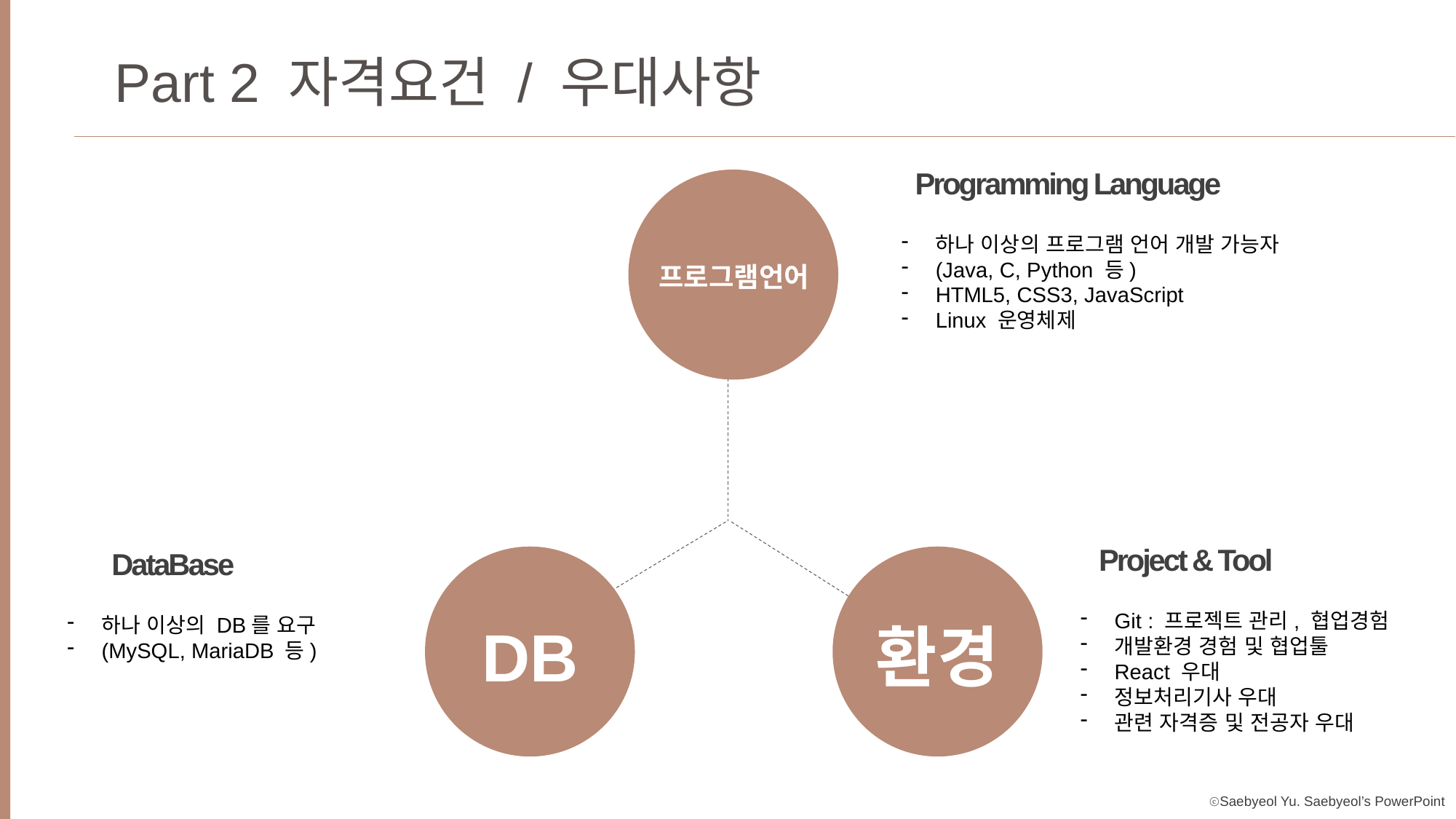

Part 2 자격요건 / 우대사항

Programming Language
하나 이상의 프로그램 언어 개발 가능자
(Java, C, Python 등)
HTML5, CSS3, JavaScript
Linux 운영체제

프로그램언어
Project & Tool
Git : 프로젝트 관리, 협업경험
개발환경 경험 및 협업툴
React 우대
정보처리기사 우대
관련 자격증 및 전공자 우대
DataBase
하나 이상의 DB를 요구
(MySQL, MariaDB 등)

DB
환경